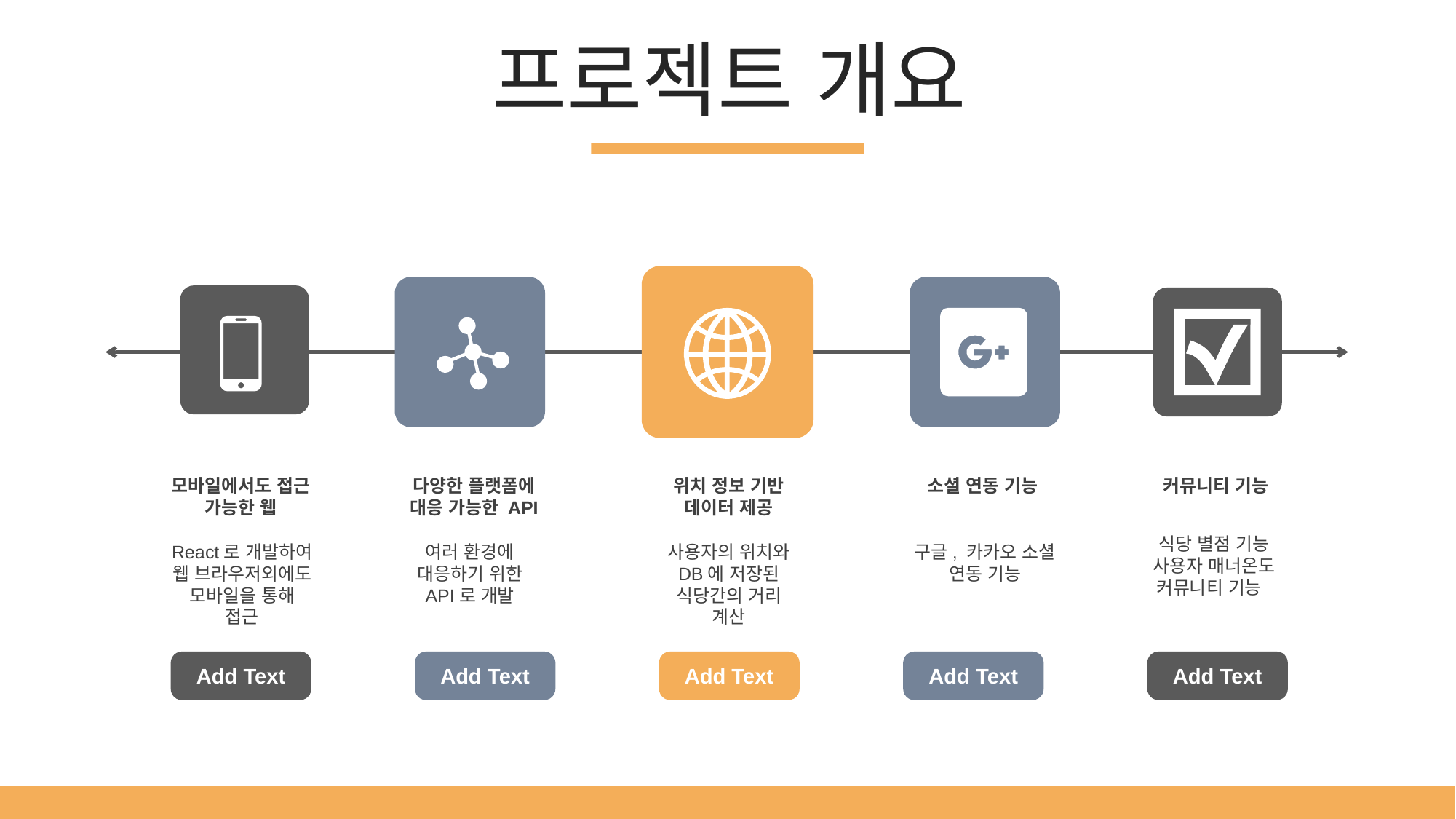

프로젝트 개요

모바일에서도 접근 가능한 웹

다양한 플랫폼에
대응 가능한 API

위치 정보 기반 데이터 제공

사용자의 위치와
DB에 저장된 식당간의 거리 계산
소셜 연동 기능
구글, 카카오 소셜 연동 기능
커뮤니티 기능
식당 별점 기능
사용자 매너온도 커뮤니티 기능

React로 개발하여
웹 브라우저외에도
모바일을 통해 접근
여러 환경에 대응하기 위한
API로 개발

Add Text
Add Text
Add Text
Add Text
Add Text